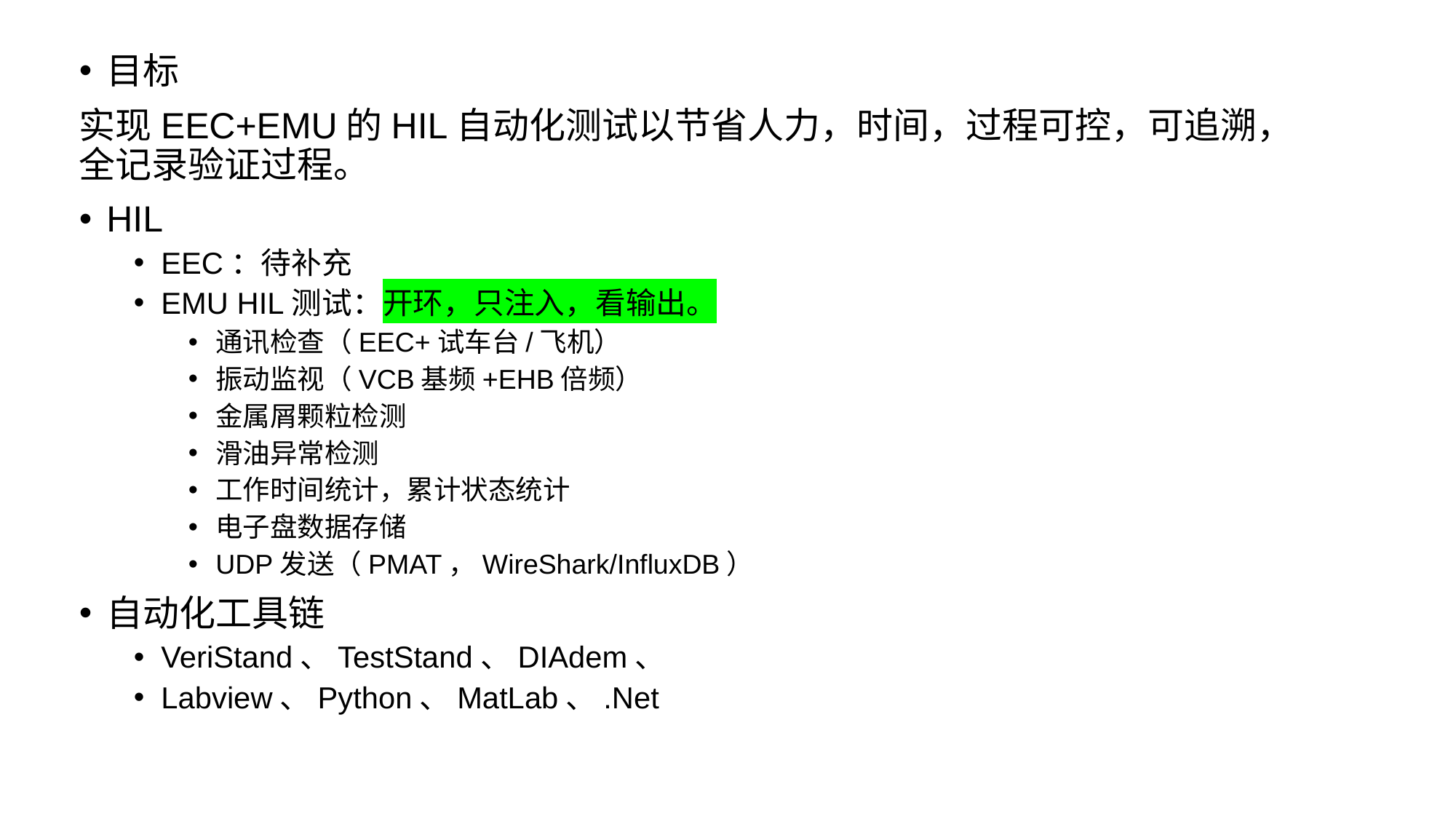

目标
实现EEC+EMU的HIL自动化测试以节省人力，时间，过程可控，可追溯，全记录验证过程。
HIL
EEC：待补充
EMU HIL测试：开环，只注入，看输出。
通讯检查（EEC+试车台/飞机）
振动监视（VCB基频+EHB倍频）
金属屑颗粒检测
滑油异常检测
工作时间统计，累计状态统计
电子盘数据存储
UDP发送（PMAT，WireShark/InfluxDB）
自动化工具链
VeriStand、TestStand、DIAdem、
Labview、Python、MatLab、.Net